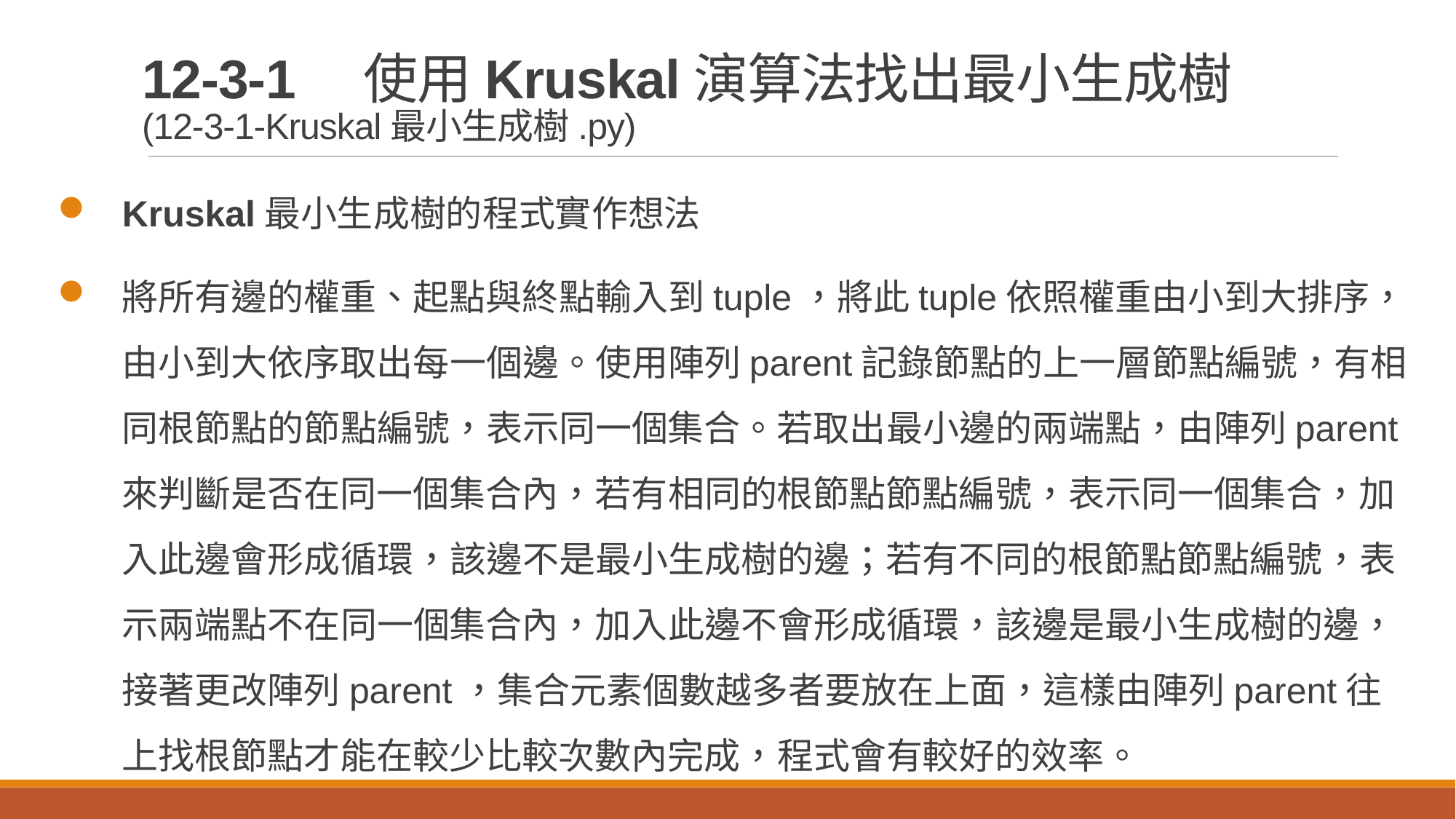

# 12-3-1　使用Kruskal演算法找出最小生成樹 (12-3-1-Kruskal最小生成樹.py)
Kruskal最小生成樹的程式實作想法
將所有邊的權重、起點與終點輸入到tuple，將此tuple依照權重由小到大排序，由小到大依序取出每一個邊。使用陣列parent記錄節點的上一層節點編號，有相同根節點的節點編號，表示同一個集合。若取出最小邊的兩端點，由陣列parent來判斷是否在同一個集合內，若有相同的根節點節點編號，表示同一個集合，加入此邊會形成循環，該邊不是最小生成樹的邊；若有不同的根節點節點編號，表示兩端點不在同一個集合內，加入此邊不會形成循環，該邊是最小生成樹的邊，接著更改陣列parent，集合元素個數越多者要放在上面，這樣由陣列parent往上找根節點才能在較少比較次數內完成，程式會有較好的效率。